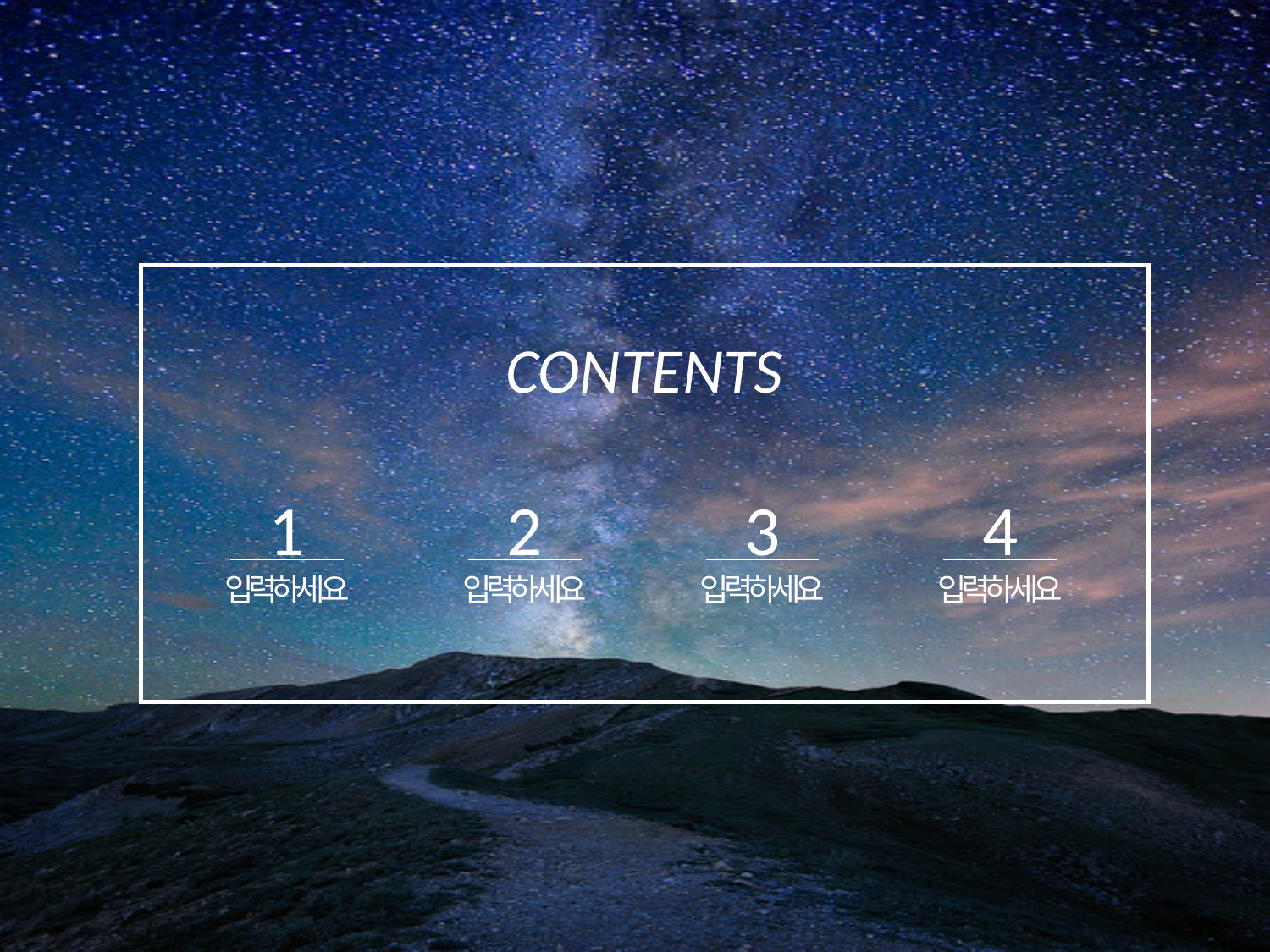

CONTENTS
1
입력하세요
3
입력하세요
4
입력하세요
2
입력하세요